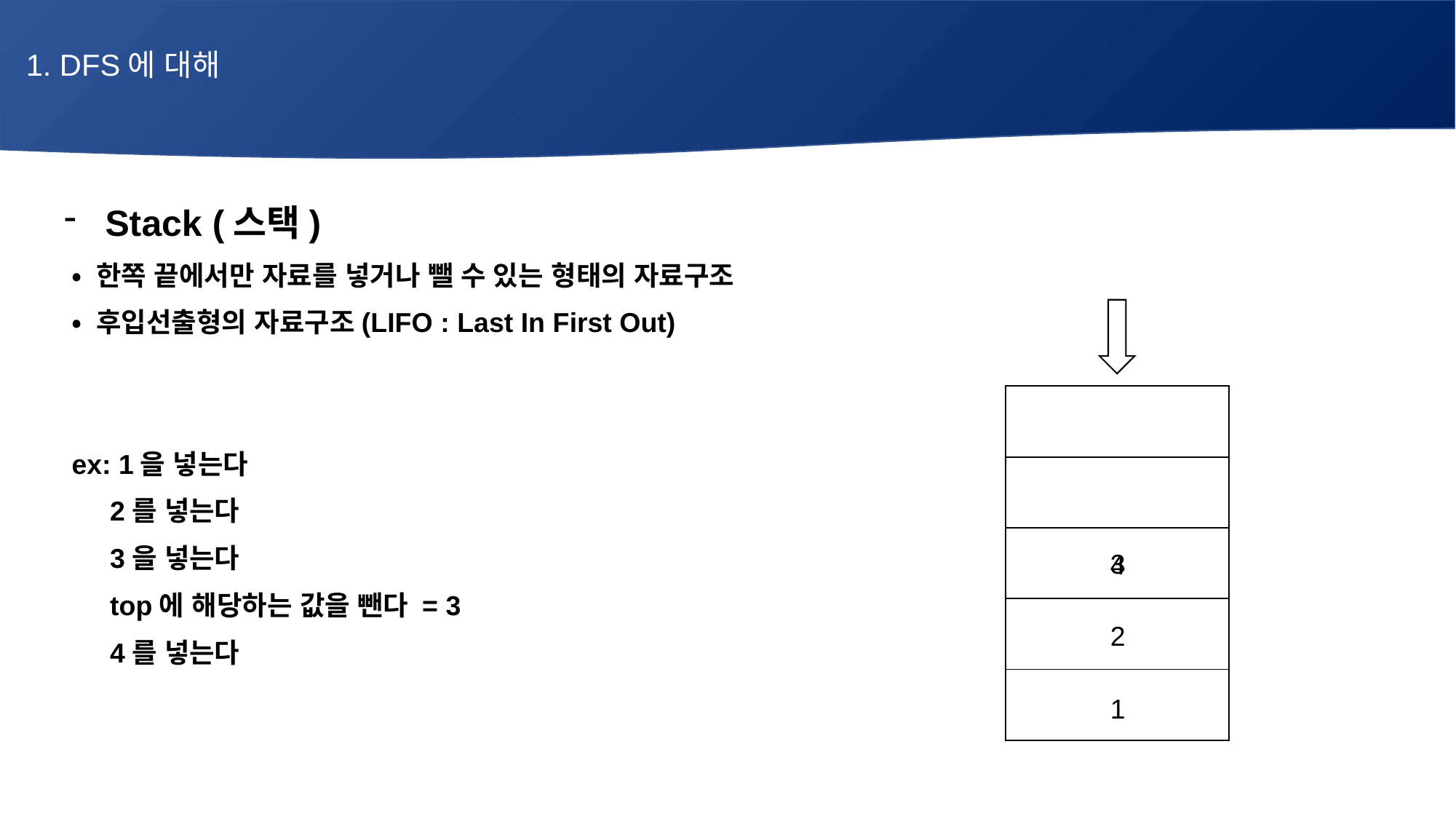

1. DFS에 대해
# 매주 1 과제 LV2
Stack (스택)
 • 한쪽 끝에서만 자료를 넣거나 뺄 수 있는 형태의 자료구조
 • 후입선출형의 자료구조(LIFO : Last In First Out)

 ex: 1을 넣는다
      2를 넣는다
      3을 넣는다
      top에 해당하는 값을 뺀다 = 3
      4를 넣는다

|  |
| --- |
|  |
|  |
|  |
|  |
3
4
2
1